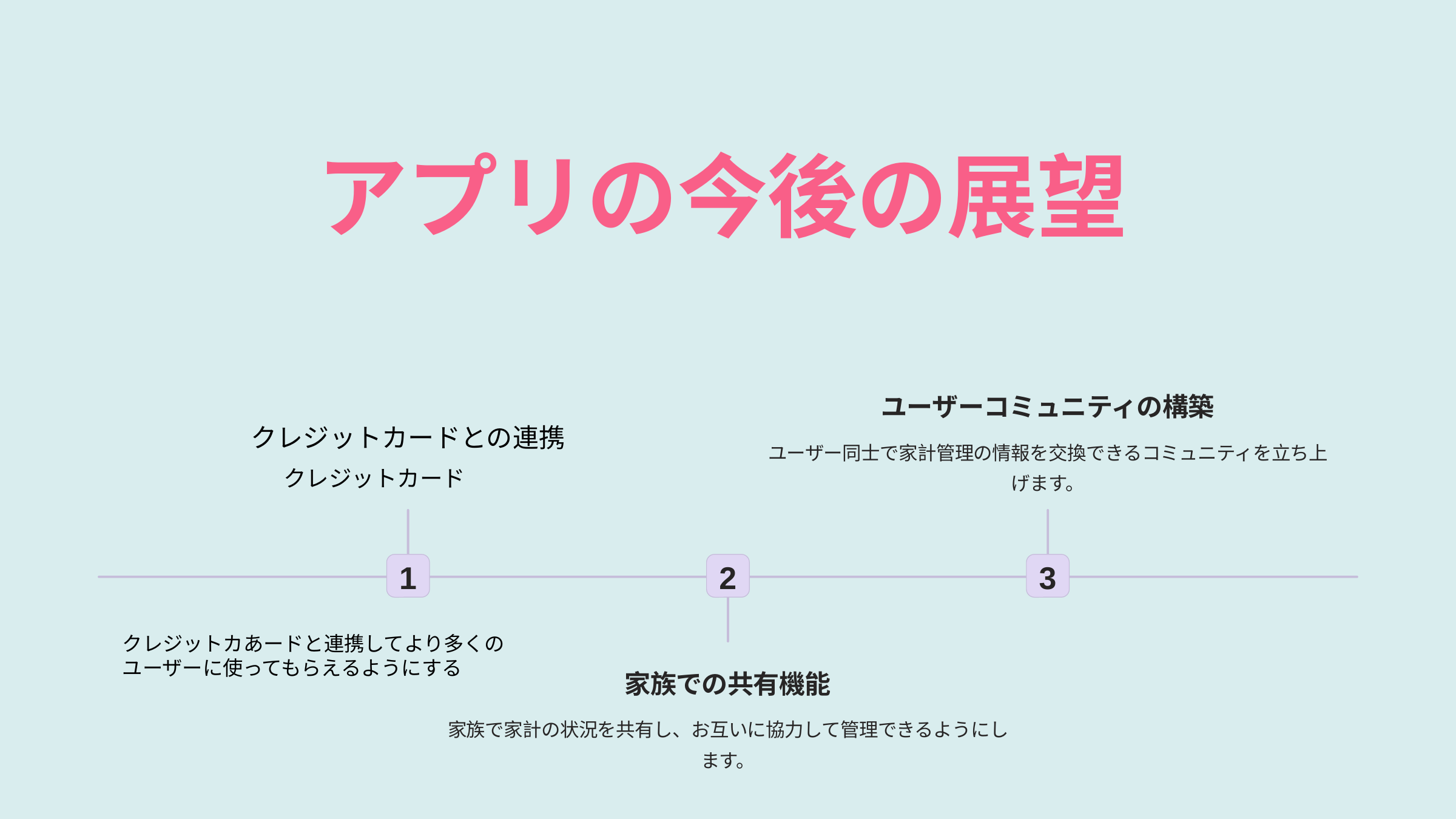

アプリの今後の展望
ユーザーコミュニティの構築
クレジットカードとの連携
ユーザー同士で家計管理の情報を交換できるコミュニティを立ち上げます。

クレジットカード

1
2
3

クレジットカあードと連携してより多くのユーザーに使ってもらえるようにする
家族での共有機能
家族で家計の状況を共有し、お互いに協力して管理できるようにします。